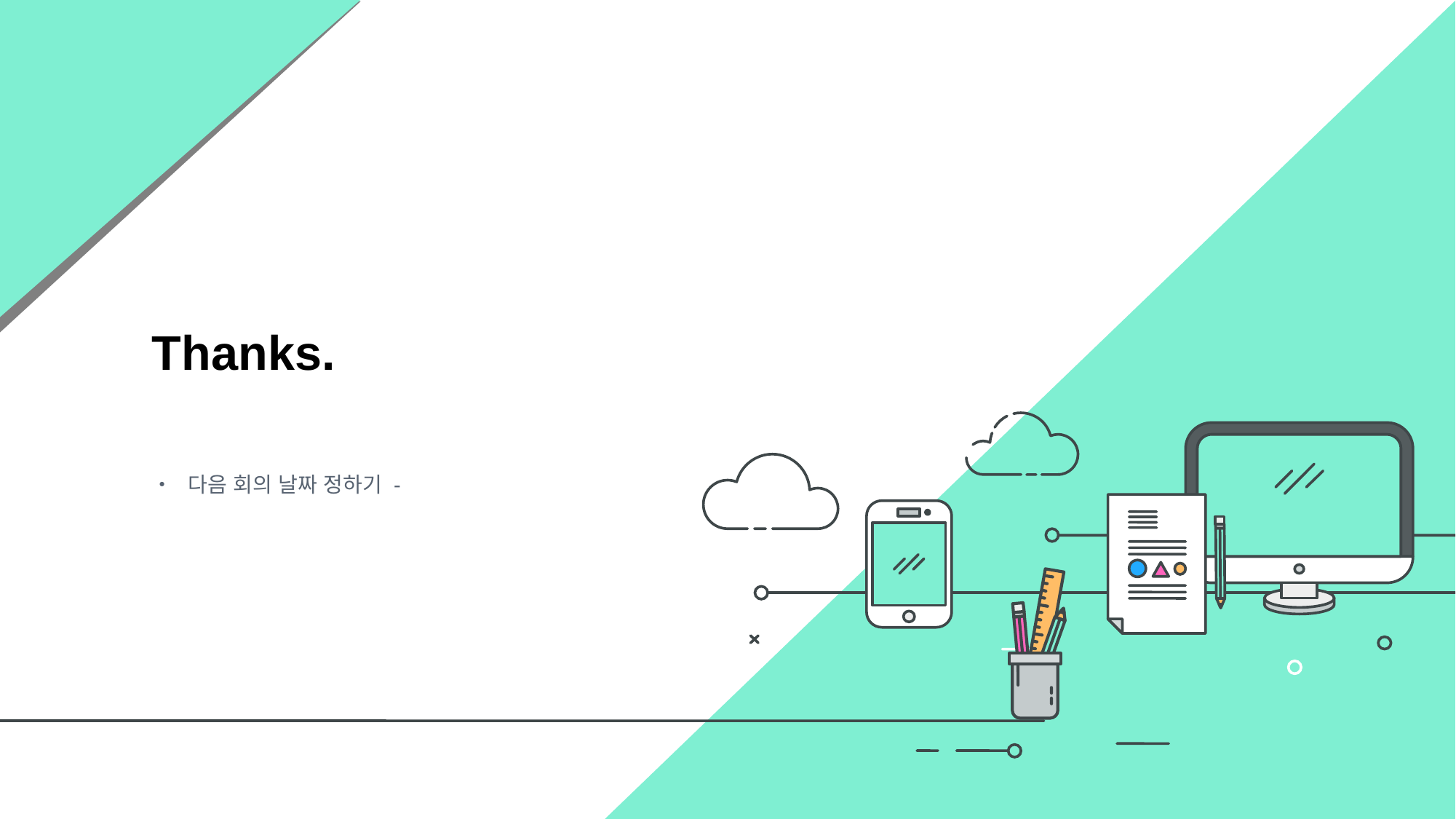

# Thanks.
•  다음 회의 날짜 정하기 -